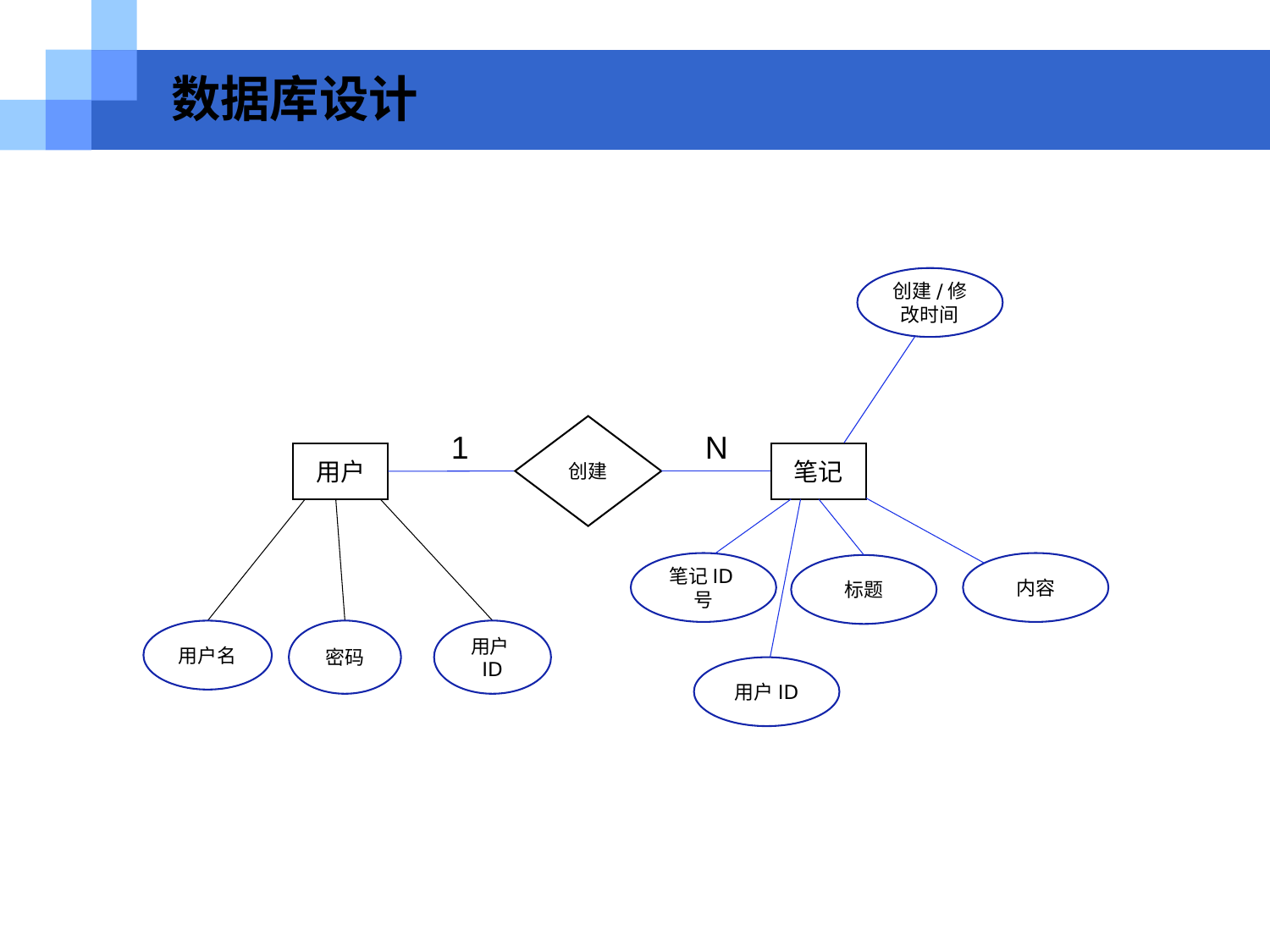

# 数据库设计
创建/修改时间
创建
1
N
用户
笔记
笔记ID号
内容
标题
密码
用户名
用户ID
用户ID